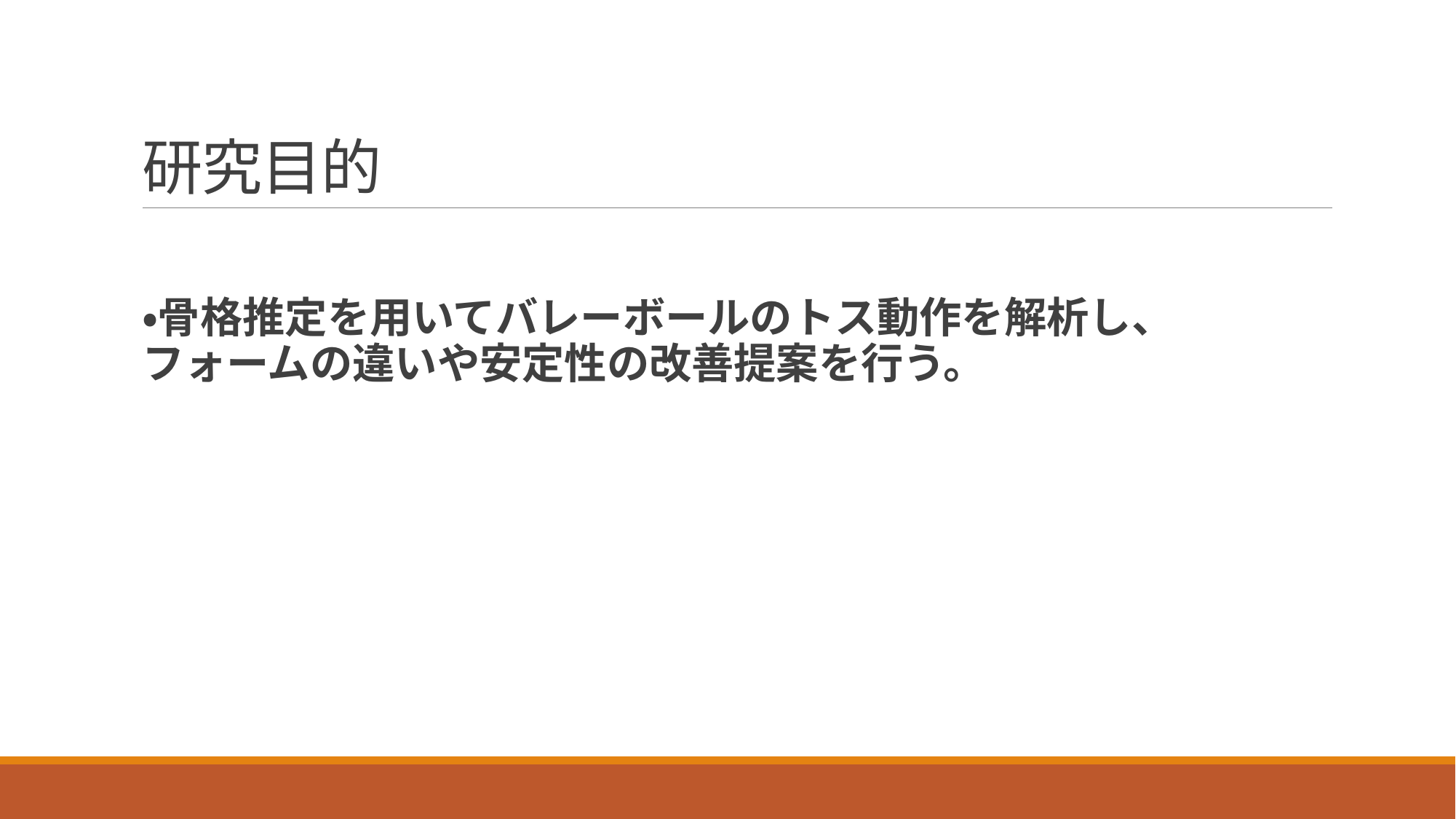

# 研究目的
・骨格推定を用いてバレーボールのトス動作を解析し、フォームの違いや安定性の改善提案を行う。